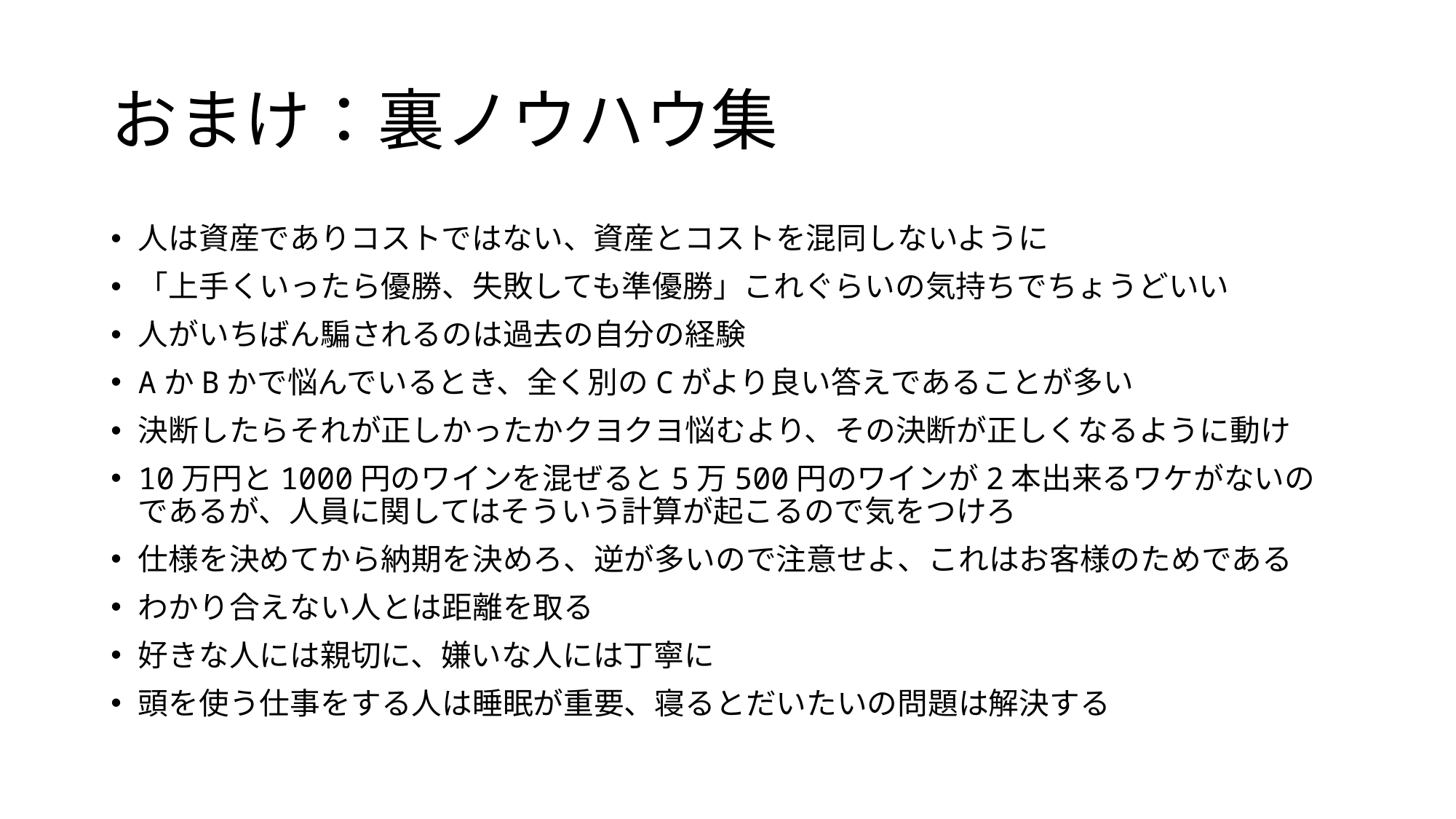

# おまけ：裏ノウハウ集
人は資産でありコストではない、資産とコストを混同しないように
「上手くいったら優勝、失敗しても準優勝」これぐらいの気持ちでちょうどいい
人がいちばん騙されるのは過去の自分の経験
AかBかで悩んでいるとき、全く別のCがより良い答えであることが多い
決断したらそれが正しかったかクヨクヨ悩むより、その決断が正しくなるように動け
10万円と1000円のワインを混ぜると5万500円のワインが2本出来るワケがないのであるが、人員に関してはそういう計算が起こるので気をつけろ
仕様を決めてから納期を決めろ、逆が多いので注意せよ、これはお客様のためである
わかり合えない人とは距離を取る
好きな人には親切に、嫌いな人には丁寧に
頭を使う仕事をする人は睡眠が重要、寝るとだいたいの問題は解決する